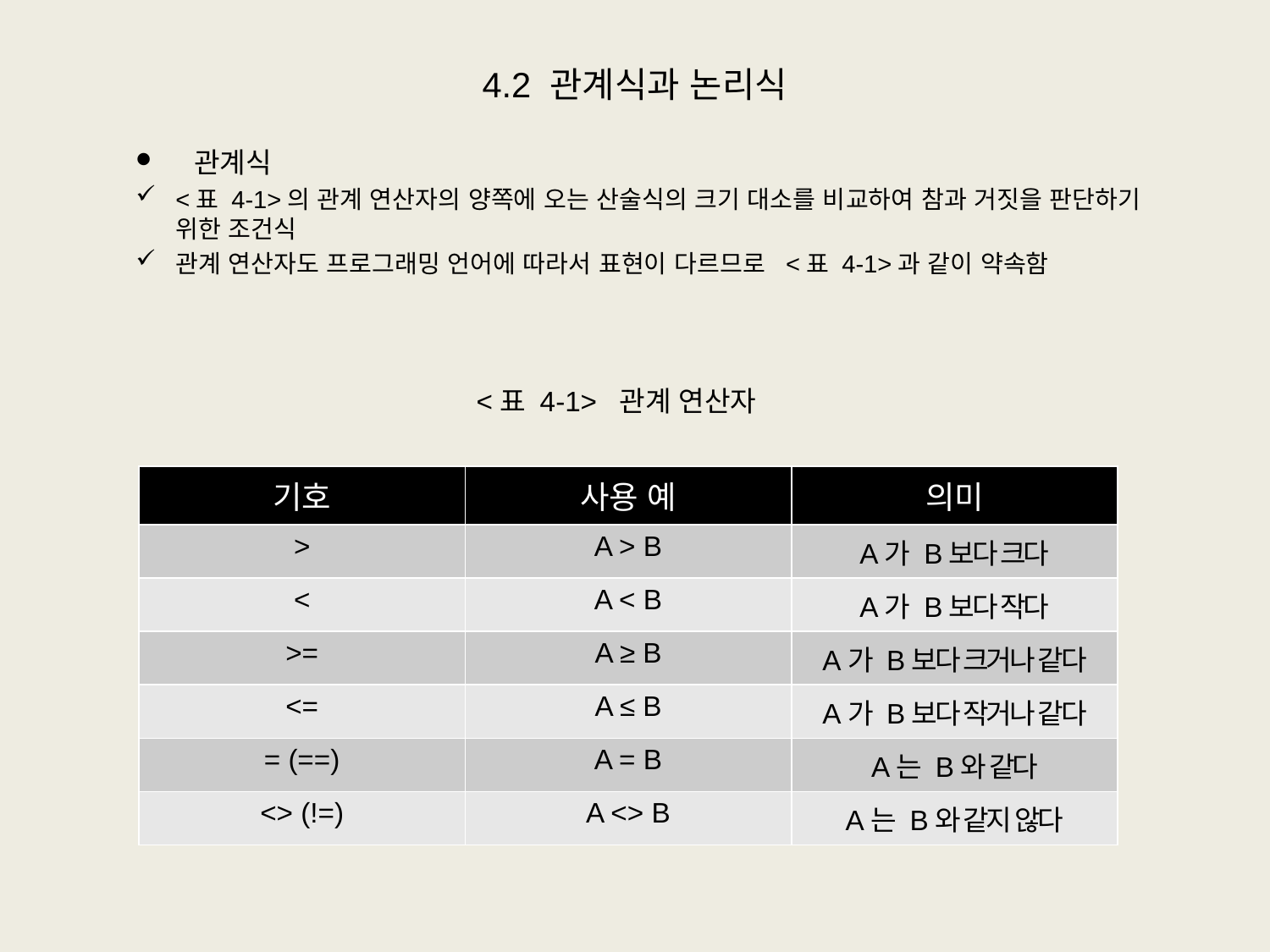

# 4.2 관계식과 논리식
  관계식
<표 4-1>의 관계 연산자의 양쪽에 오는 산술식의 크기 대소를 비교하여 참과 거짓을 판단하기 위한 조건식
관계 연산자도 프로그래밍 언어에 따라서 표현이 다르므로  <표 4-1>과 같이 약속함

<표 4-1>  관계 연산자
| 기호 | 사용 예 | 의미 |
| --- | --- | --- |
| > | A > B | A가 B보다 크다 |
| < | A < B | A가 B보다 작다 |
| >= | A ≥ B | A가 B보다 크거나 같다 |
| <= | A ≤ B | A가 B보다 작거나 같다 |
| = (==) | A = B | A는 B와 같다 |
| <> (!=) | A <> B | A는 B와 같지 않다 |